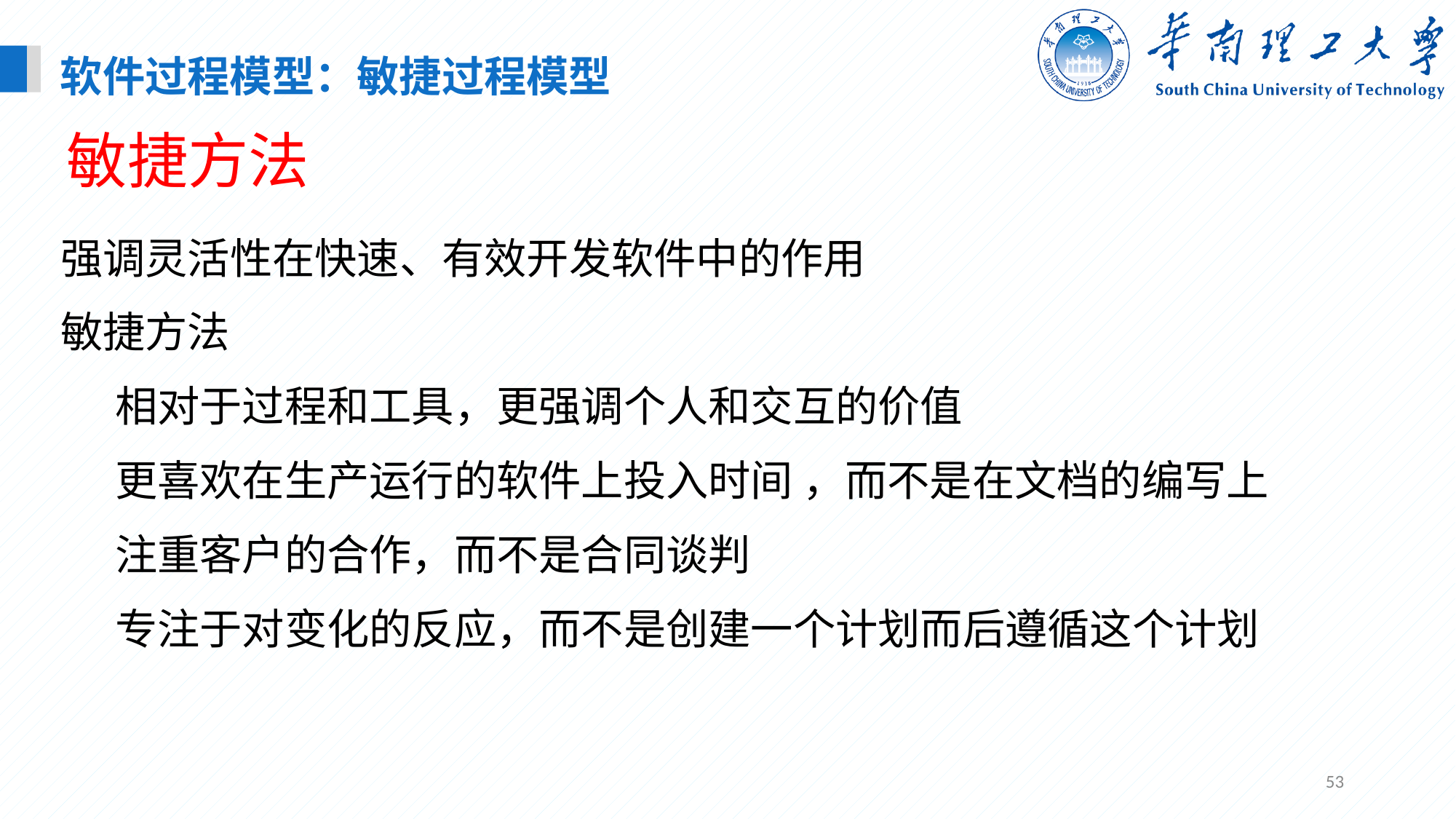

软件过程模型：敏捷过程模型
 敏捷方法
强调灵活性在快速、有效开发软件中的作用
敏捷方法
相对于过程和工具，更强调个人和交互的价值
更喜欢在生产运行的软件上投入时间 ，而不是在文档的编写上
注重客户的合作，而不是合同谈判
专注于对变化的反应，而不是创建一个计划而后遵循这个计划
53